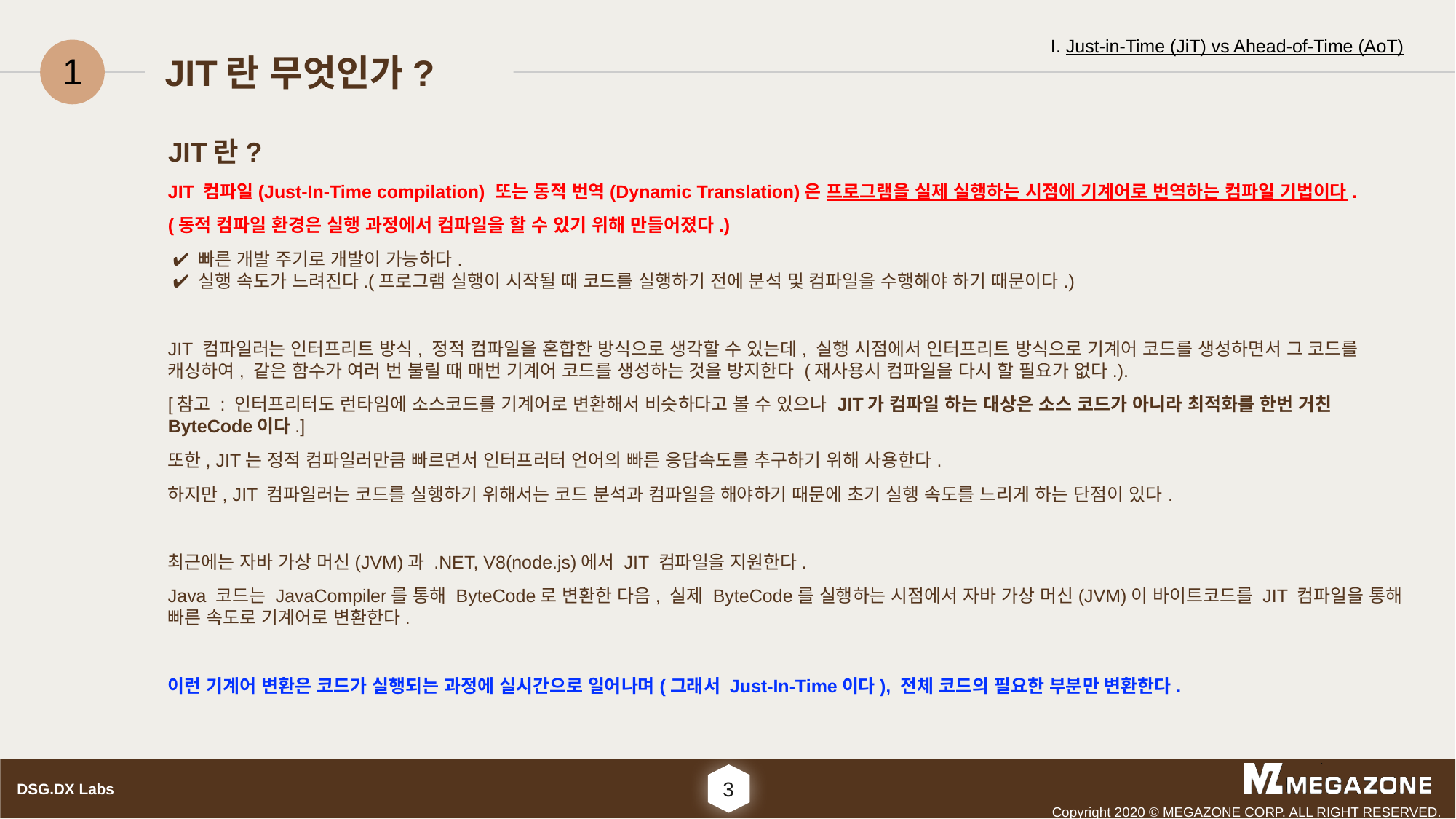

# I. Just-in-Time (JiT) vs Ahead-of-Time (AoT)
1
JIT란 무엇인가?
JIT란?
JIT 컴파일(Just-In-Time compilation) 또는 동적 번역(Dynamic Translation)은 프로그램을 실제 실행하는 시점에 기계어로 번역하는 컴파일 기법이다.
(동적 컴파일 환경은 실행 과정에서 컴파일을 할 수 있기 위해 만들어졌다.)
 ✔ 빠른 개발 주기로 개발이 가능하다. 
 ✔ 실행 속도가 느려진다.(프로그램 실행이 시작될 때 코드를 실행하기 전에 분석 및 컴파일을 수행해야 하기 때문이다.)

JIT 컴파일러는 인터프리트 방식, 정적 컴파일을 혼합한 방식으로 생각할 수 있는데, 실행 시점에서 인터프리트 방식으로 기계어 코드를 생성하면서 그 코드를 캐싱하여, 같은 함수가 여러 번 불릴 때 매번 기계어 코드를 생성하는 것을 방지한다 (재사용시 컴파일을 다시 할 필요가 없다.).
[참고 : 인터프리터도 런타임에 소스코드를 기계어로 변환해서 비슷하다고 볼 수 있으나 JIT가 컴파일 하는 대상은 소스 코드가 아니라 최적화를 한번 거친 ByteCode이다.]
또한, JIT는 정적 컴파일러만큼 빠르면서 인터프러터 언어의 빠른 응답속도를 추구하기 위해 사용한다.
하지만, JIT 컴파일러는 코드를 실행하기 위해서는 코드 분석과 컴파일을 해야하기 때문에 초기 실행 속도를 느리게 하는 단점이 있다.

최근에는 자바 가상 머신(JVM)과 .NET, V8(node.js)에서 JIT 컴파일을 지원한다.
Java 코드는 JavaCompiler를 통해 ByteCode로 변환한 다음, 실제 ByteCode를 실행하는 시점에서 자바 가상 머신(JVM)이 바이트코드를 JIT 컴파일을 통해 빠른 속도로 기계어로 변환한다.

이런 기계어 변환은 코드가 실행되는 과정에 실시간으로 일어나며(그래서 Just-In-Time이다), 전체 코드의 필요한 부분만 변환한다.